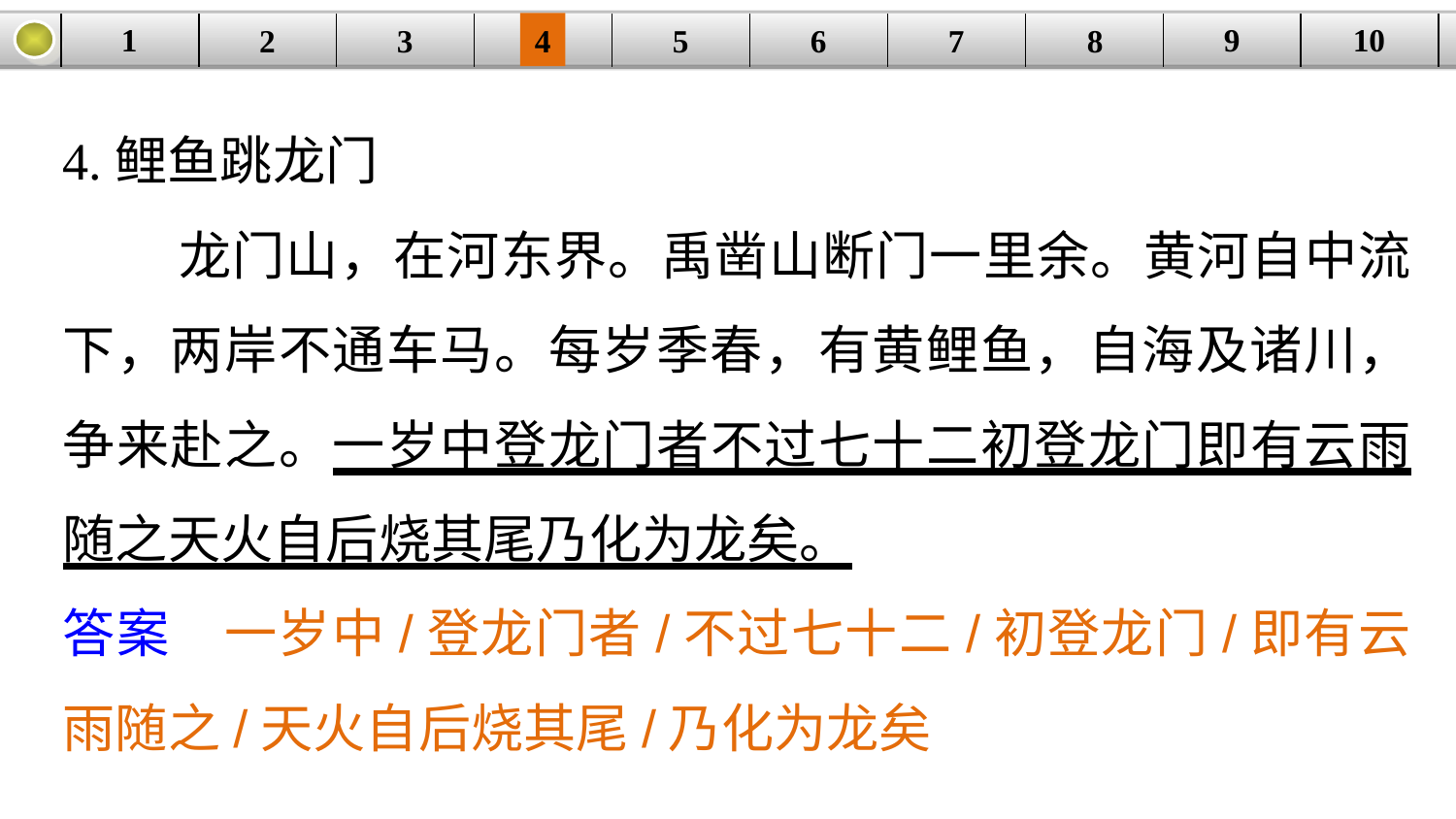

9
10
1
3
4
5
6
8
2
|  |  |  |  |  |  |  |  |  |  |
| --- | --- | --- | --- | --- | --- | --- | --- | --- | --- |
7

4.鲤鱼跳龙门
        龙门山，在河东界。禹凿山断门一里余。黄河自中流下，两岸不通车马。每岁季春，有黄鲤鱼，自海及诸川，争来赴之。一岁中登龙门者不过七十二初登龙门即有云雨随之天火自后烧其尾乃化为龙矣。
答案　一岁中/登龙门者/不过七十二/初登龙门/即有云雨随之/天火自后烧其尾/乃化为龙矣